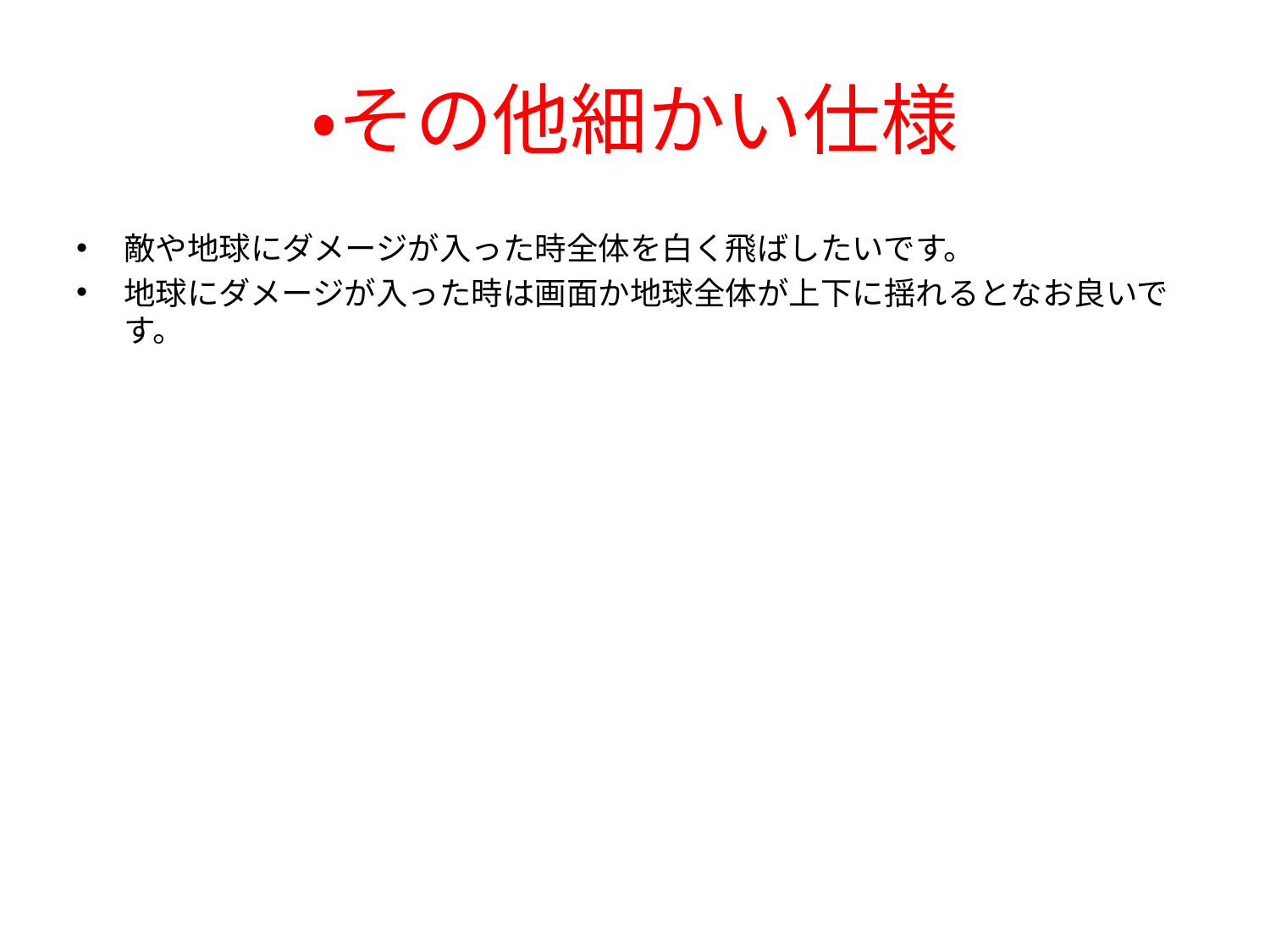

# ・その他細かい仕様
敵や地球にダメージが入った時全体を白く飛ばしたいです。
地球にダメージが入った時は画面か地球全体が上下に揺れるとなお良いです。